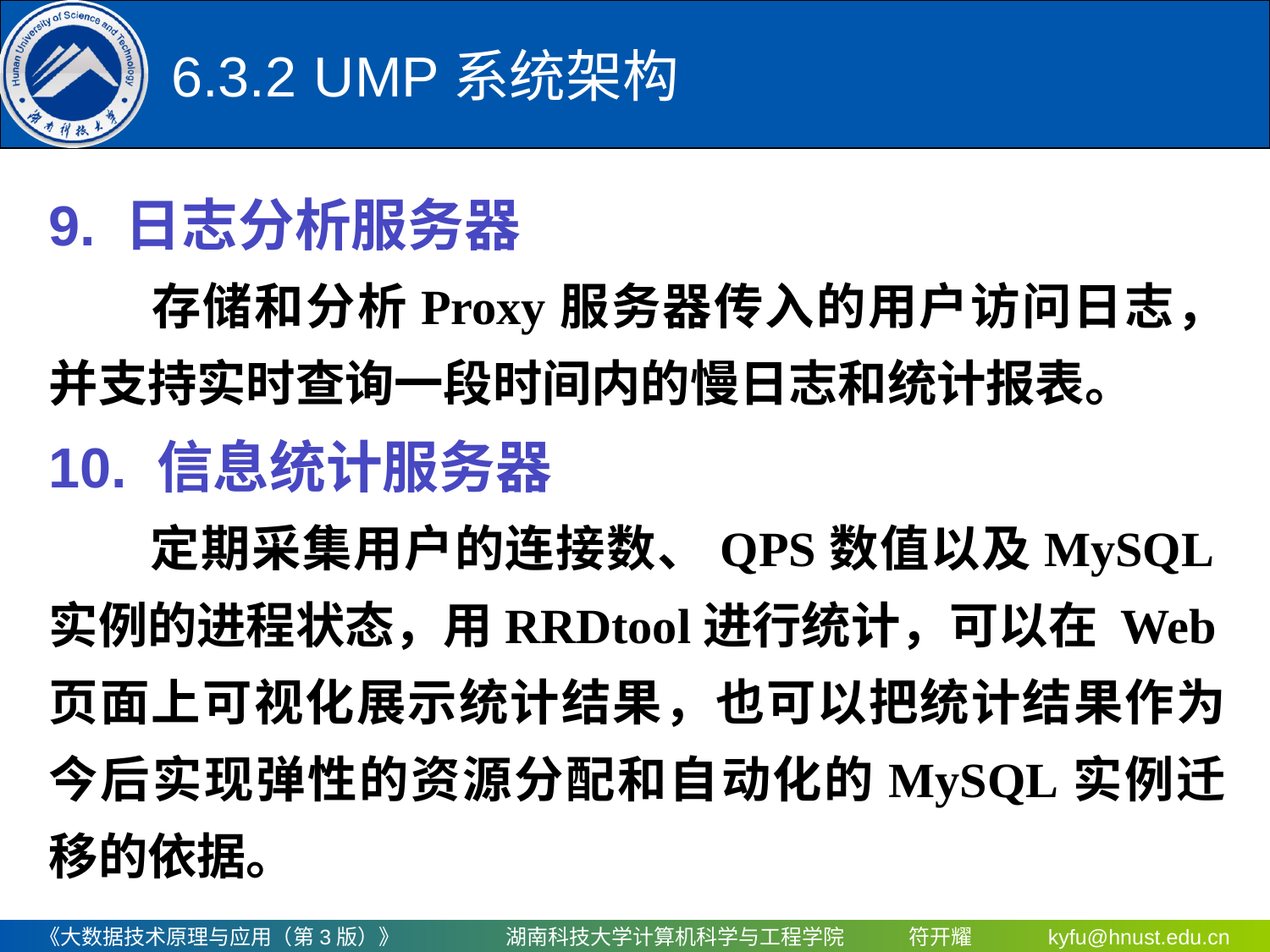

# 6.3.2	 UMP系统架构
9. 日志分析服务器
　　存储和分析Proxy服务器传入的用户访问日志，并支持实时查询一段时间内的慢日志和统计报表。
10. 信息统计服务器
　　定期采集用户的连接数、QPS数值以及MySQL实例的进程状态，用RRDtool进行统计，可以在 Web页面上可视化展示统计结果，也可以把统计结果作为今后实现弹性的资源分配和自动化的MySQL实例迁移的依据。